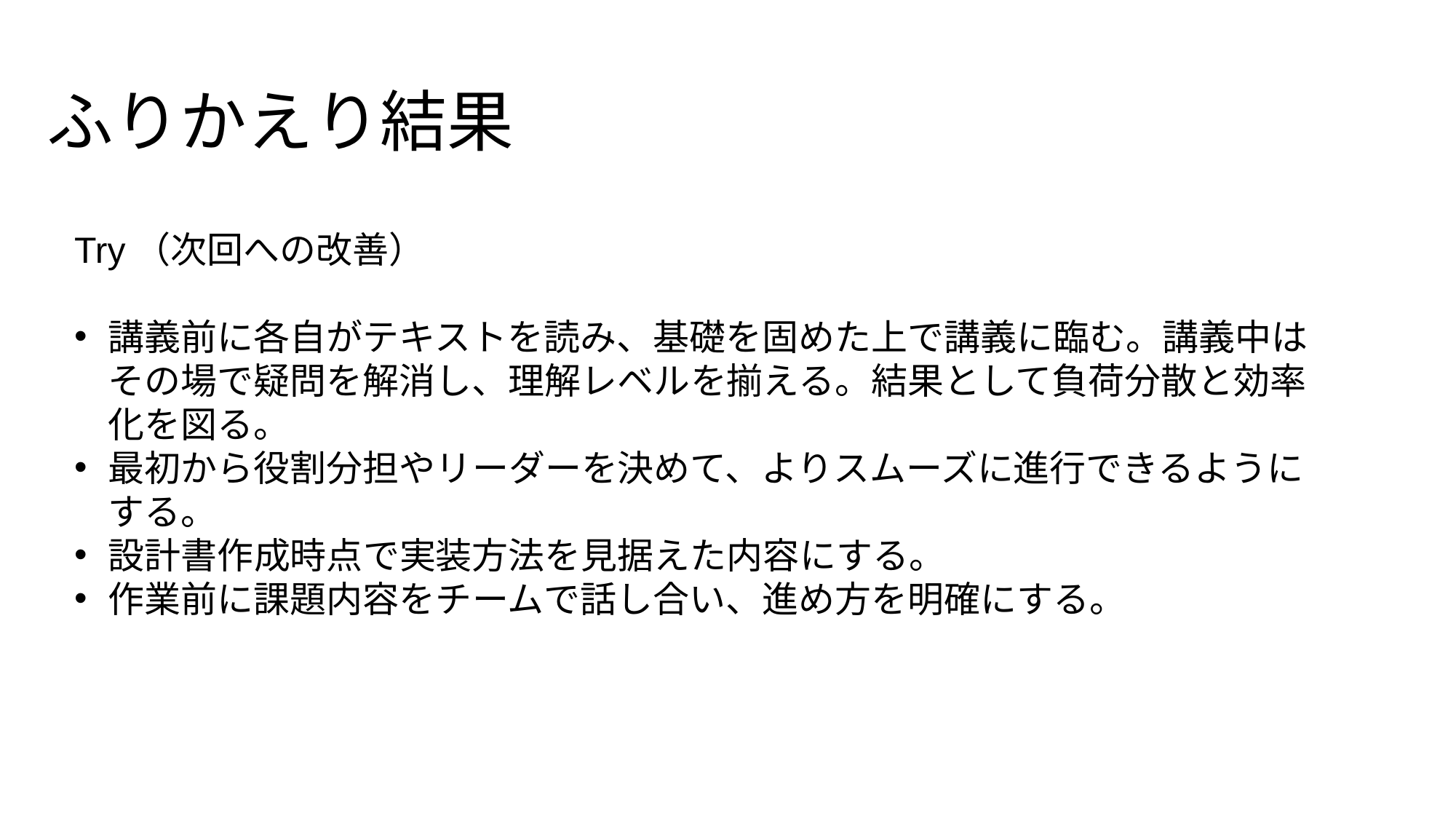

ふりかえり結果
Try（次回への改善）

講義前に各自がテキストを読み、基礎を固めた上で講義に臨む。講義中はその場で疑問を解消し、理解レベルを揃える。結果として負荷分散と効率化を図る。
最初から役割分担やリーダーを決めて、よりスムーズに進行できるようにする。
設計書作成時点で実装方法を見据えた内容にする。
作業前に課題内容をチームで話し合い、進め方を明確にする。